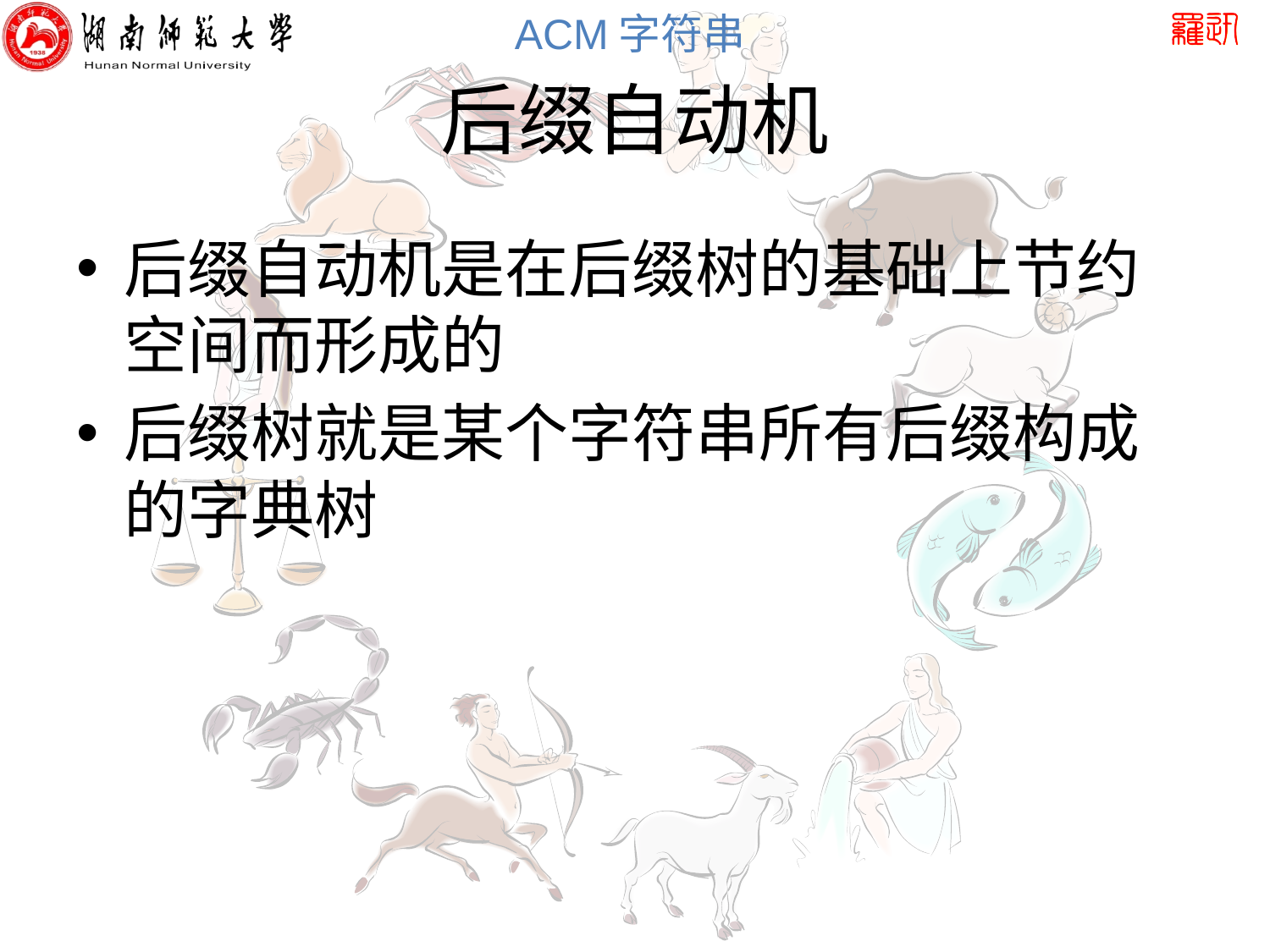

# 后缀自动机
后缀自动机是在后缀树的基础上节约空间而形成的
后缀树就是某个字符串所有后缀构成的字典树